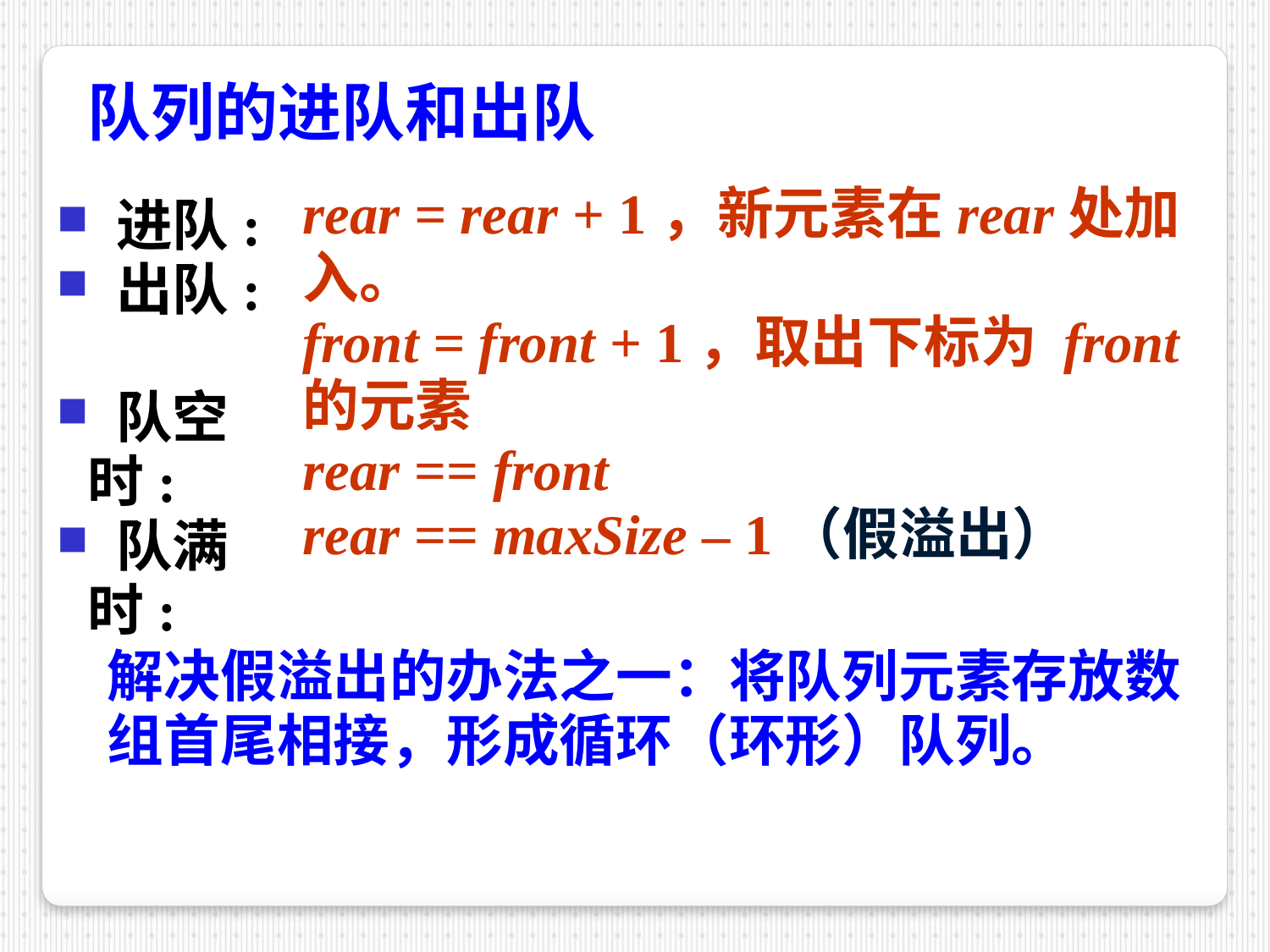

队列的进队和出队
rear = rear + 1，新元素在rear处加入。
front = front + 1，取出下标为 front 的元素
rear == front
rear == maxSize – 1（假溢出）

 进队:
 出队:

 队空时:
 队满时:
解决假溢出的办法之一：将队列元素存放数组首尾相接，形成循环（环形）队列。